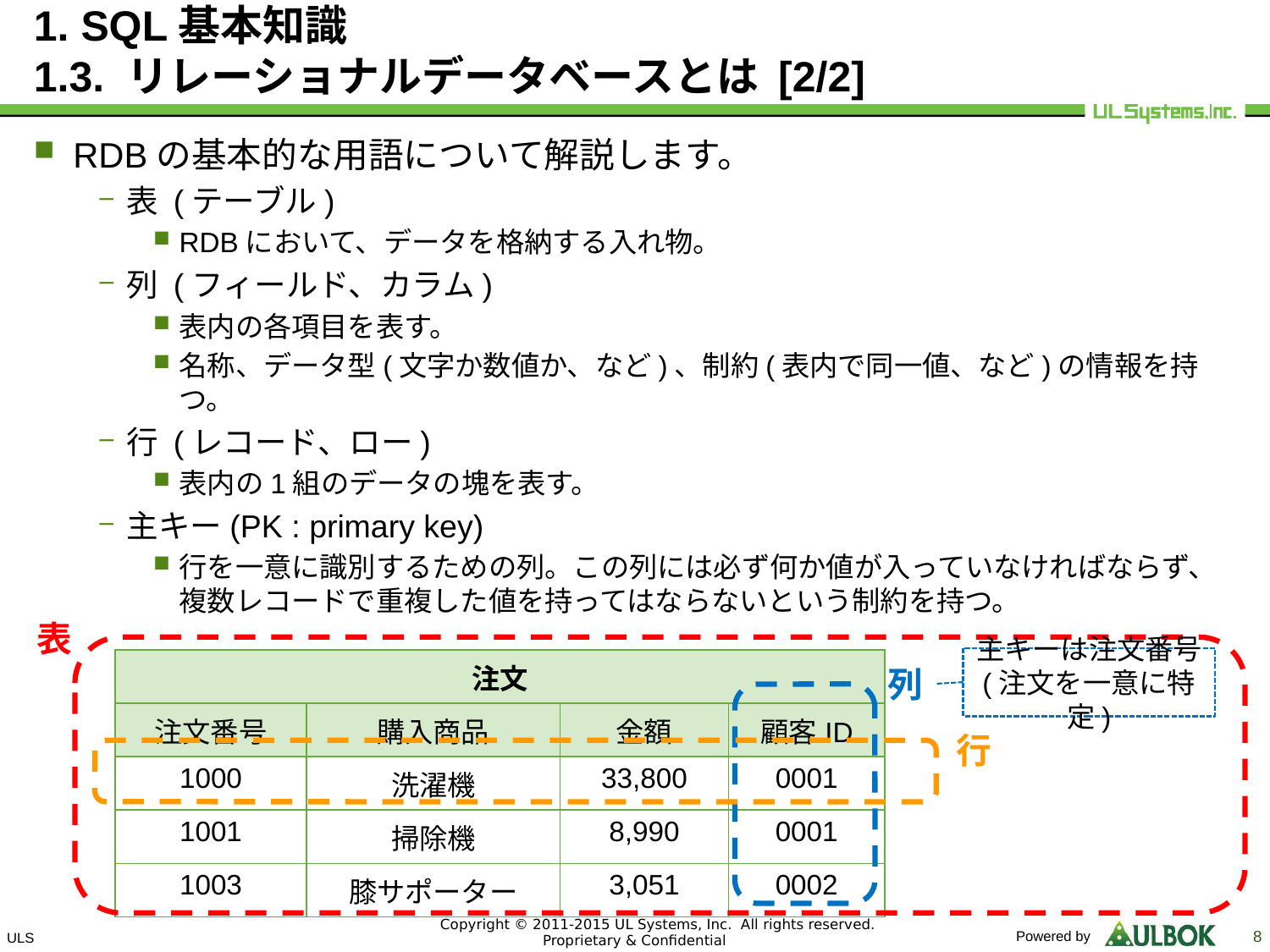

# 1. SQL基本知識 1.3. リレーショナルデータベースとは [2/2]
RDBの基本的な用語について解説します。
表 (テーブル)
RDBにおいて、データを格納する入れ物。
列 (フィールド、カラム)
表内の各項目を表す。
名称、データ型(文字か数値か、など)、制約(表内で同一値、など)の情報を持つ。
行 (レコード、ロー)
表内の1組のデータの塊を表す。
主キー(PK : primary key)
行を一意に識別するための列。この列には必ず何か値が入っていなければならず、複数レコードで重複した値を持ってはならないという制約を持つ。

表

主キーは注文番号
(注文を一意に特定)
| 注文 |  |  |  |
| --- | --- | --- | --- |
| 注文番号 | 購入商品 | 金額 | 顧客ID |
| 1000 | 洗濯機 | 33,800 | 0001 |
| 1001 | 掃除機 | 8,990 | 0001 |
| 1003 | 膝サポーター | 3,051 | 0002 |
列

行